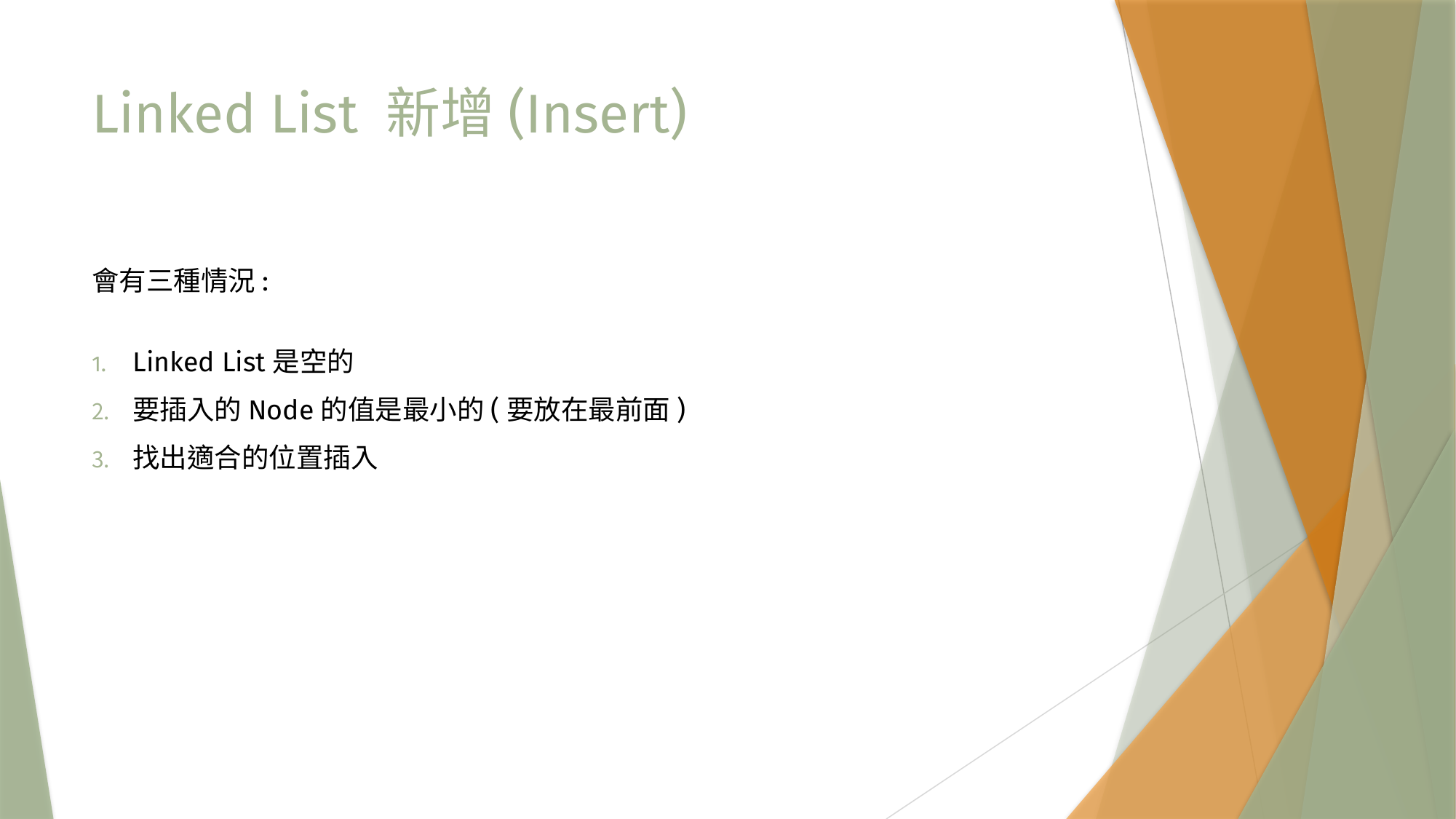

# Linked List 新增(Insert)
會有三種情況:
Linked List是空的
要插入的Node的值是最小的(要放在最前面)
找出適合的位置插入